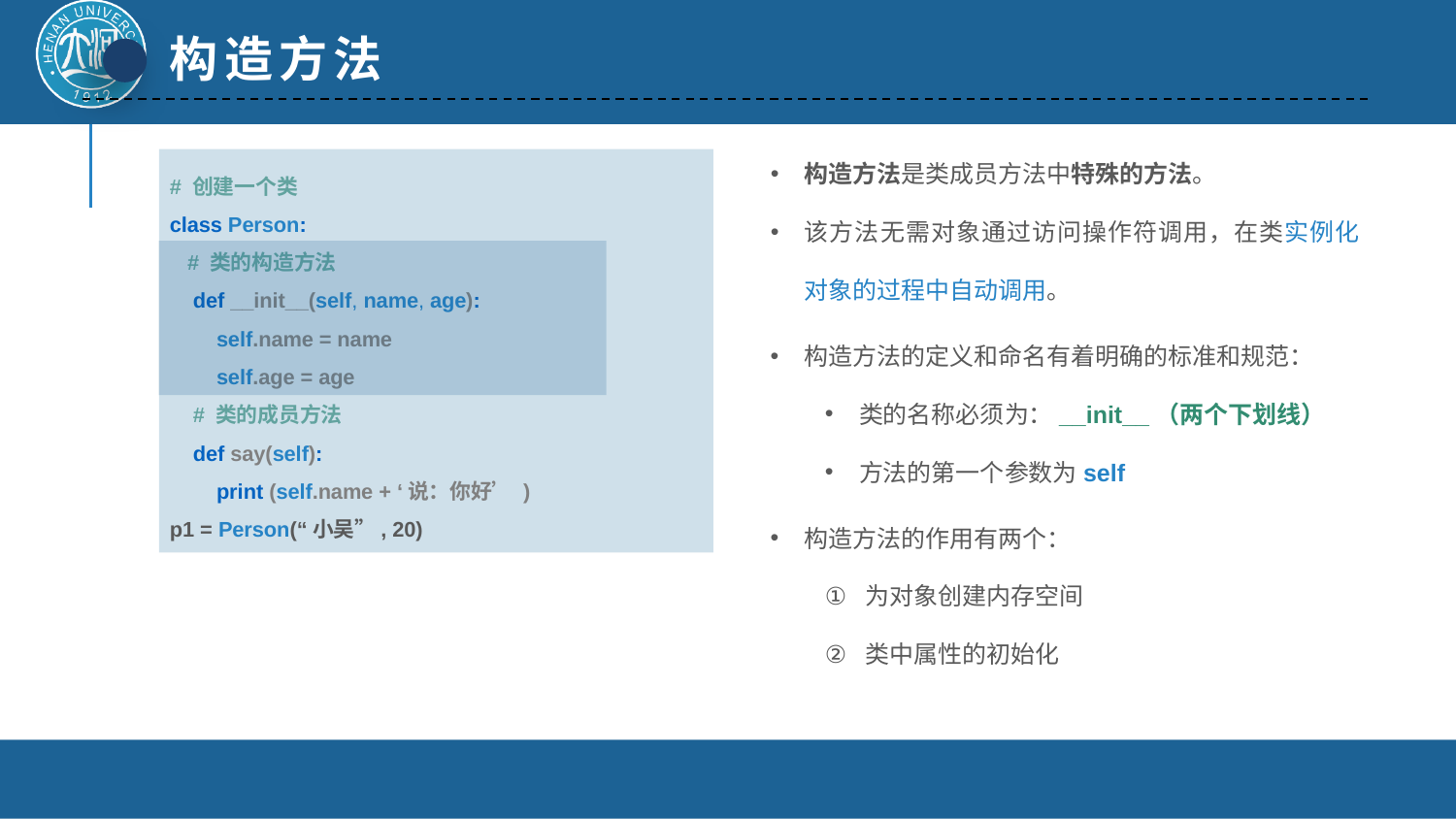

构造方法

构造方法是类成员方法中特殊的方法。
该方法无需对象通过访问操作符调用，在类实例化对象的过程中自动调用。
# 创建一个类
class Person:
   # 类的构造方法
    def __init__(self, name, age):
        self.name = name
        self.age = age
    # 类的成员方法
    def say(self):
        print (self.name + ‘说：你好’ )
p1 = Person(“小吴”, 20)

构造方法的定义和命名有着明确的标准和规范：
类的名称必须为：__init__（两个下划线）
方法的第一个参数为self
构造方法的作用有两个：
为对象创建内存空间
类中属性的初始化